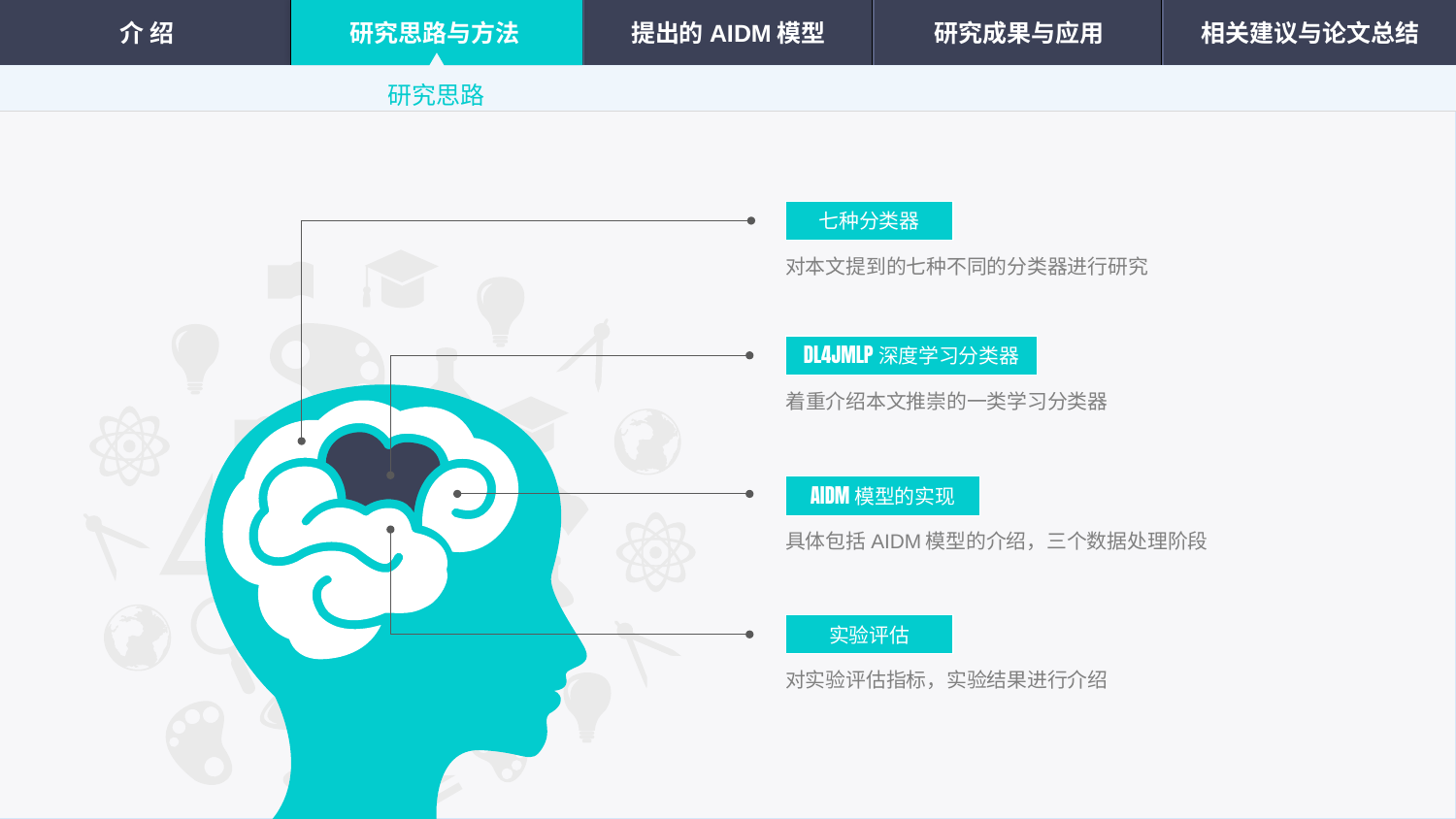

介 绍
研究思路与方法
提出的AIDM模型
研究成果与应用
相关建议与论文总结
研究思路
七种分类器

对本文提到的七种不同的分类器进行研究
DL4JMLP深度学习分类器

着重介绍本文推崇的一类学习分类器
AIDM模型的实现

具体包括AIDM模型的介绍，三个数据处理阶段

实验评估
对实验评估指标，实验结果进行介绍